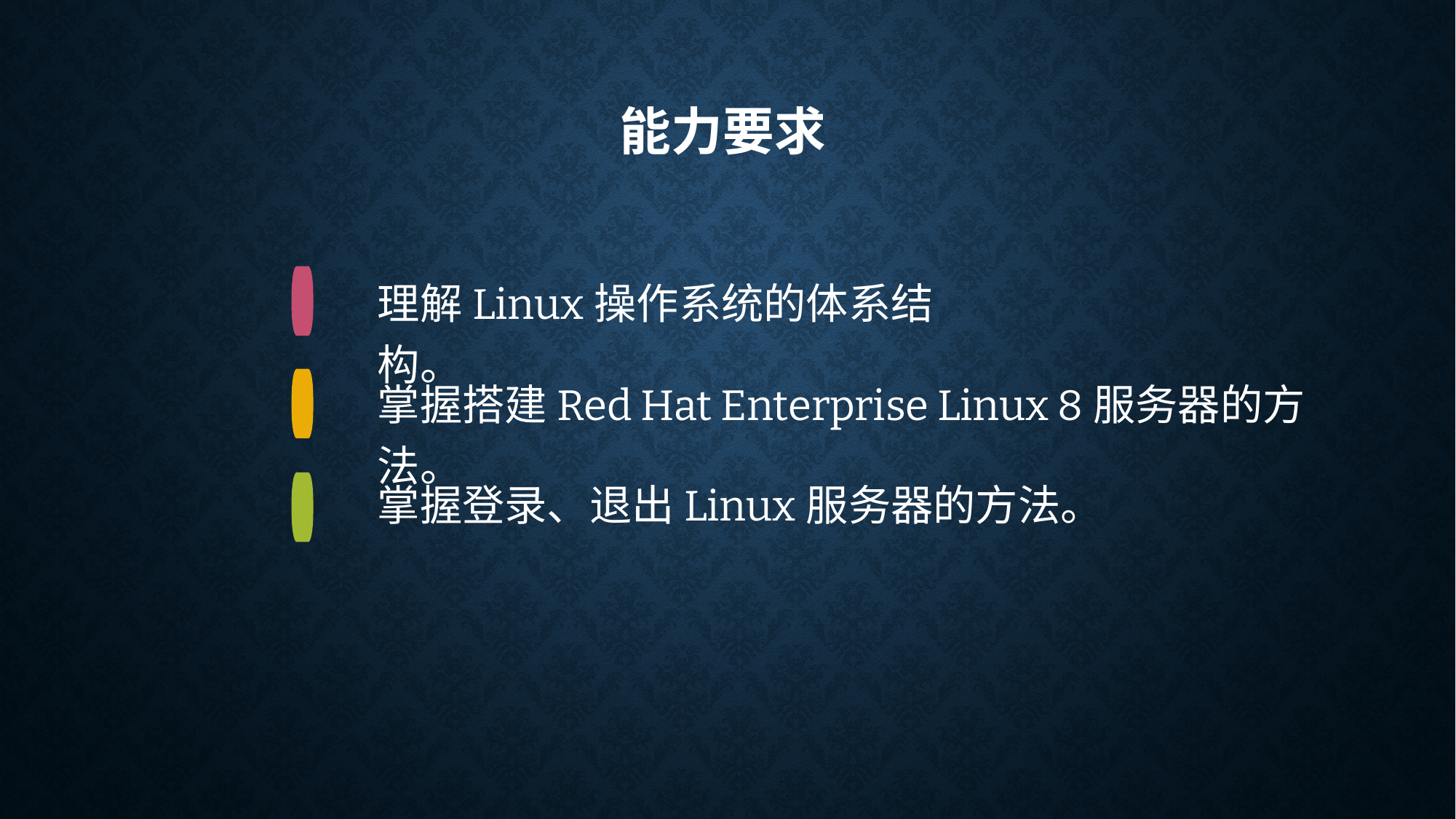

# 能力要求
理解Linux操作系统的体系结构。

掌握搭建Red Hat Enterprise Linux 8服务器的方法。

掌握登录、退出Linux服务器的方法。

2